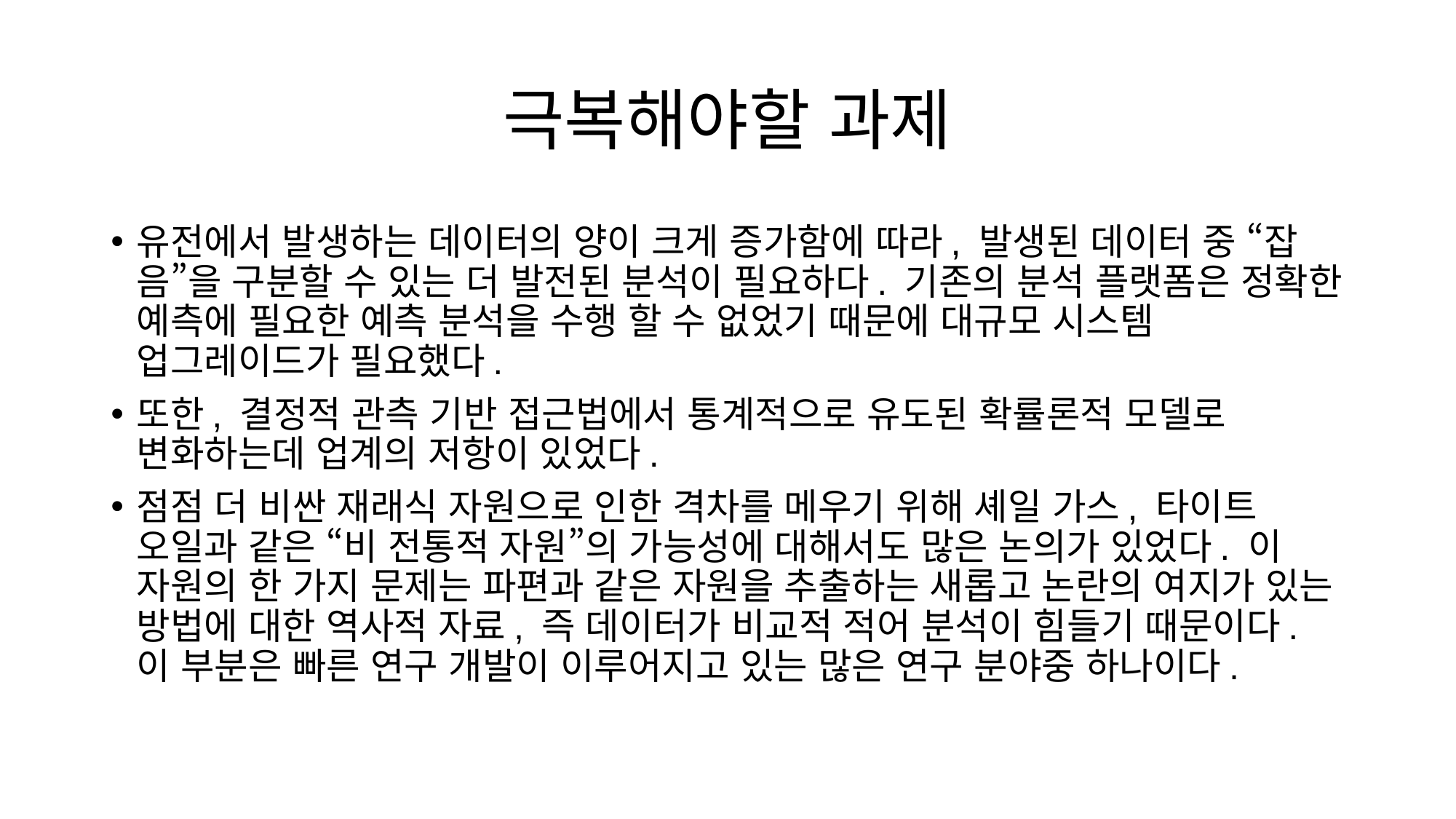

# 극복해야할 과제
유전에서 발생하는 데이터의 양이 크게 증가함에 따라, 발생된 데이터 중 “잡음”을 구분할 수 있는 더 발전된 분석이 필요하다. 기존의 분석 플랫폼은 정확한 예측에 필요한 예측 분석을 수행 할 수 없었기 때문에 대규모 시스템 업그레이드가 필요했다.
또한, 결정적 관측 기반 접근법에서 통계적으로 유도된 확률론적 모델로 변화하는데 업계의 저항이 있었다.
점점 더 비싼 재래식 자원으로 인한 격차를 메우기 위해 셰일 가스, 타이트 오일과 같은 “비 전통적 자원”의 가능성에 대해서도 많은 논의가 있었다. 이 자원의 한 가지 문제는 파편과 같은 자원을 추출하는 새롭고 논란의 여지가 있는 방법에 대한 역사적 자료, 즉 데이터가 비교적 적어 분석이 힘들기 때문이다. 이 부분은 빠른 연구 개발이 이루어지고 있는 많은 연구 분야중 하나이다.